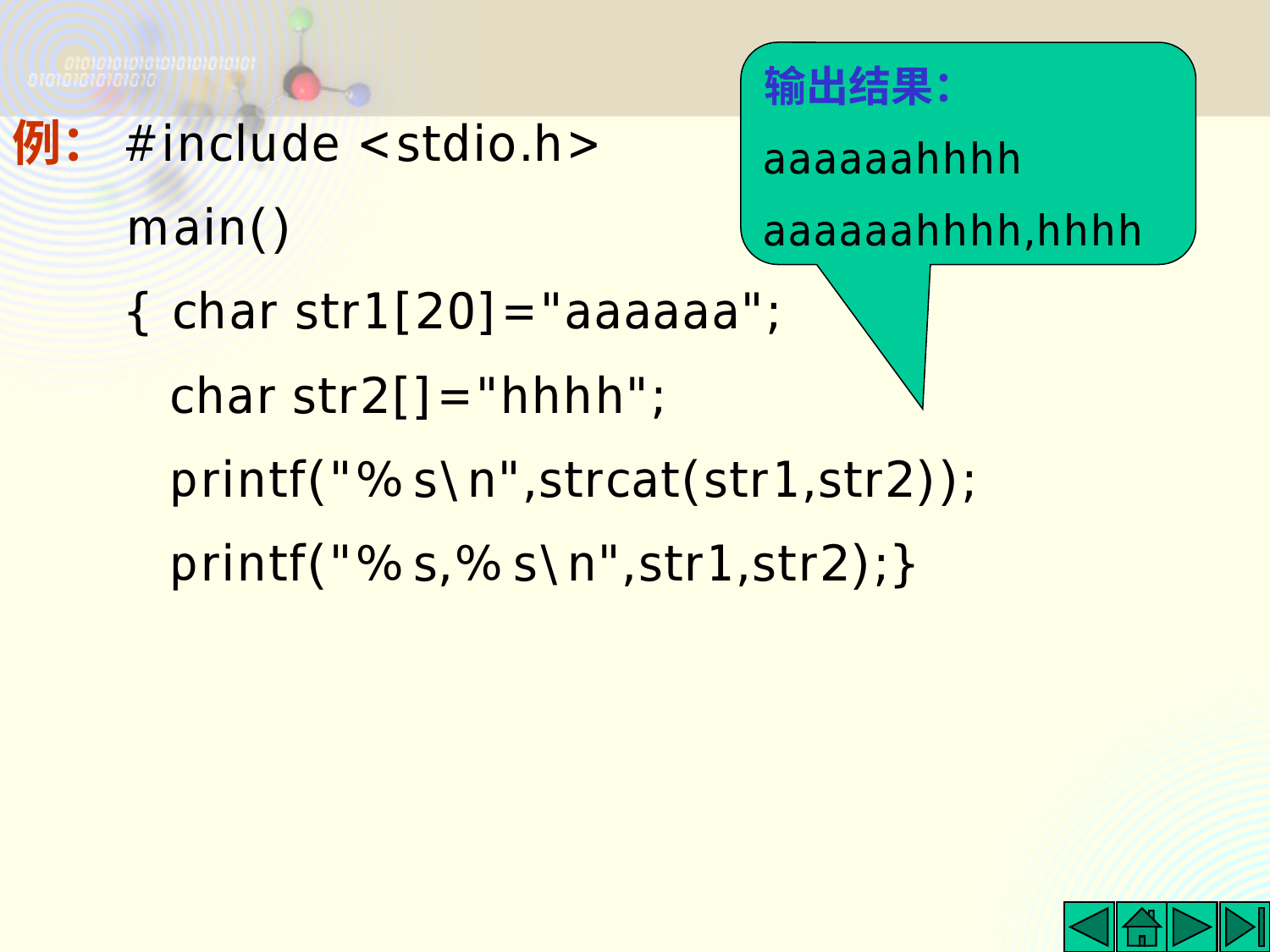

输出结果：
aaaaaahhhh
aaaaaahhhh,hhhh
例：#include <stdio.h>
        main()
        { char str1[20]="aaaaaa";
           char str2[]="hhhh";
           printf("%s\n",strcat(str1,str2));
           printf("%s,%s\n",str1,str2);}